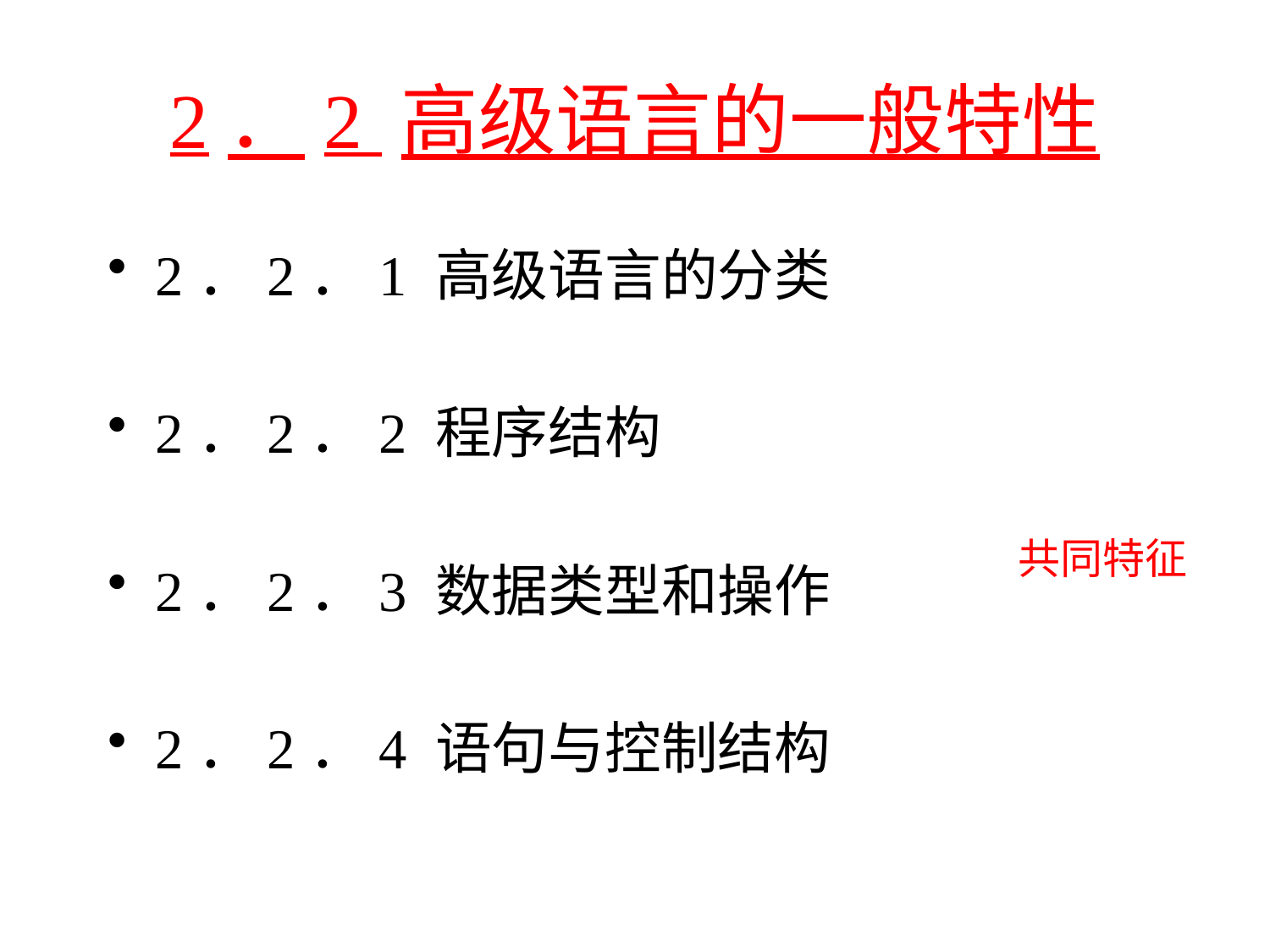

# 2．2 高级语言的一般特性
2．2．1 高级语言的分类

2．2．2 程序结构

2．2．3 数据类型和操作

2．2．4 语句与控制结构

共同特征